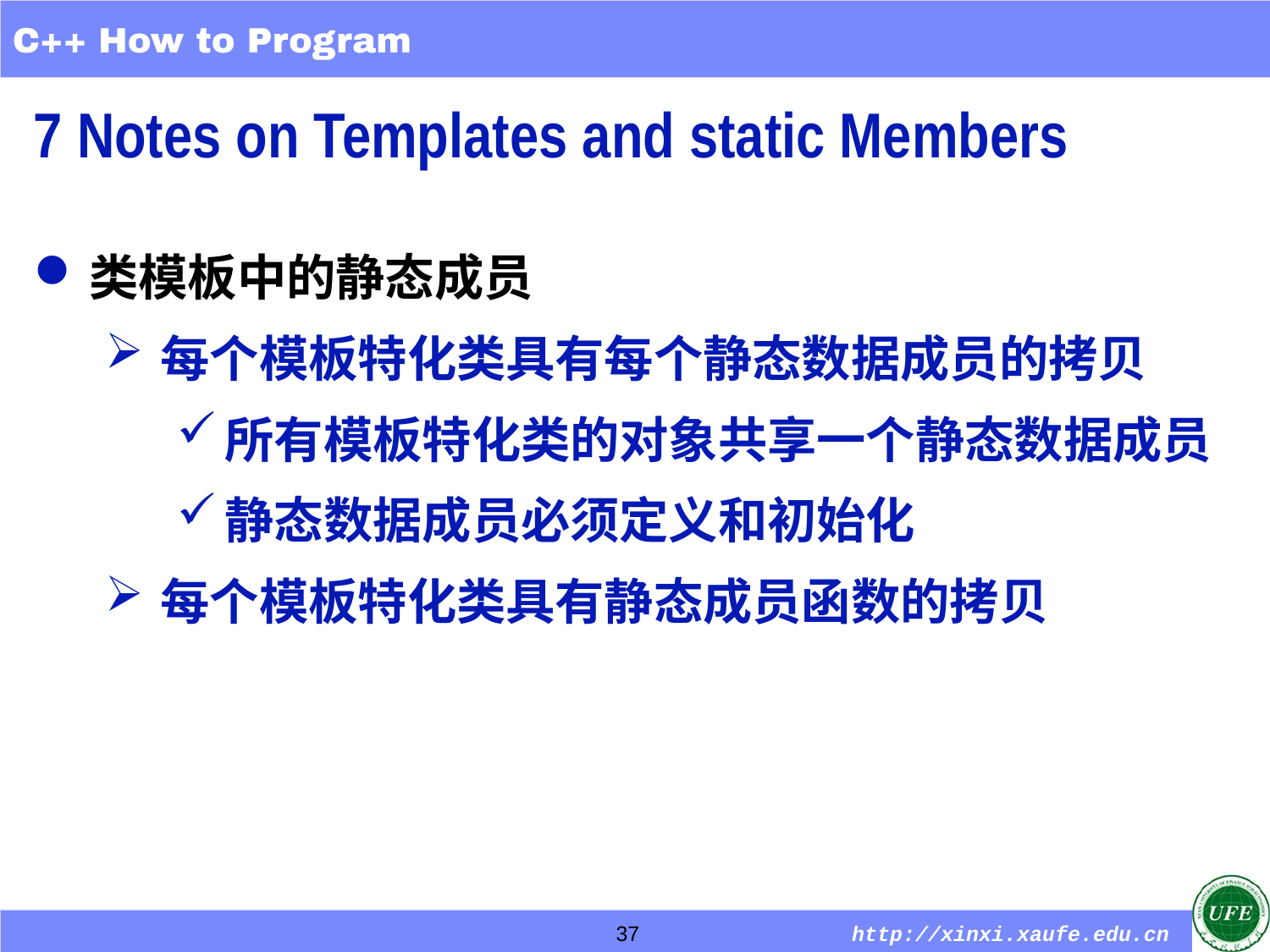

7 Notes on Templates and static Members
类模板中的静态成员
每个模板特化类具有每个静态数据成员的拷贝
所有模板特化类的对象共享一个静态数据成员
静态数据成员必须定义和初始化
每个模板特化类具有静态成员函数的拷贝
37